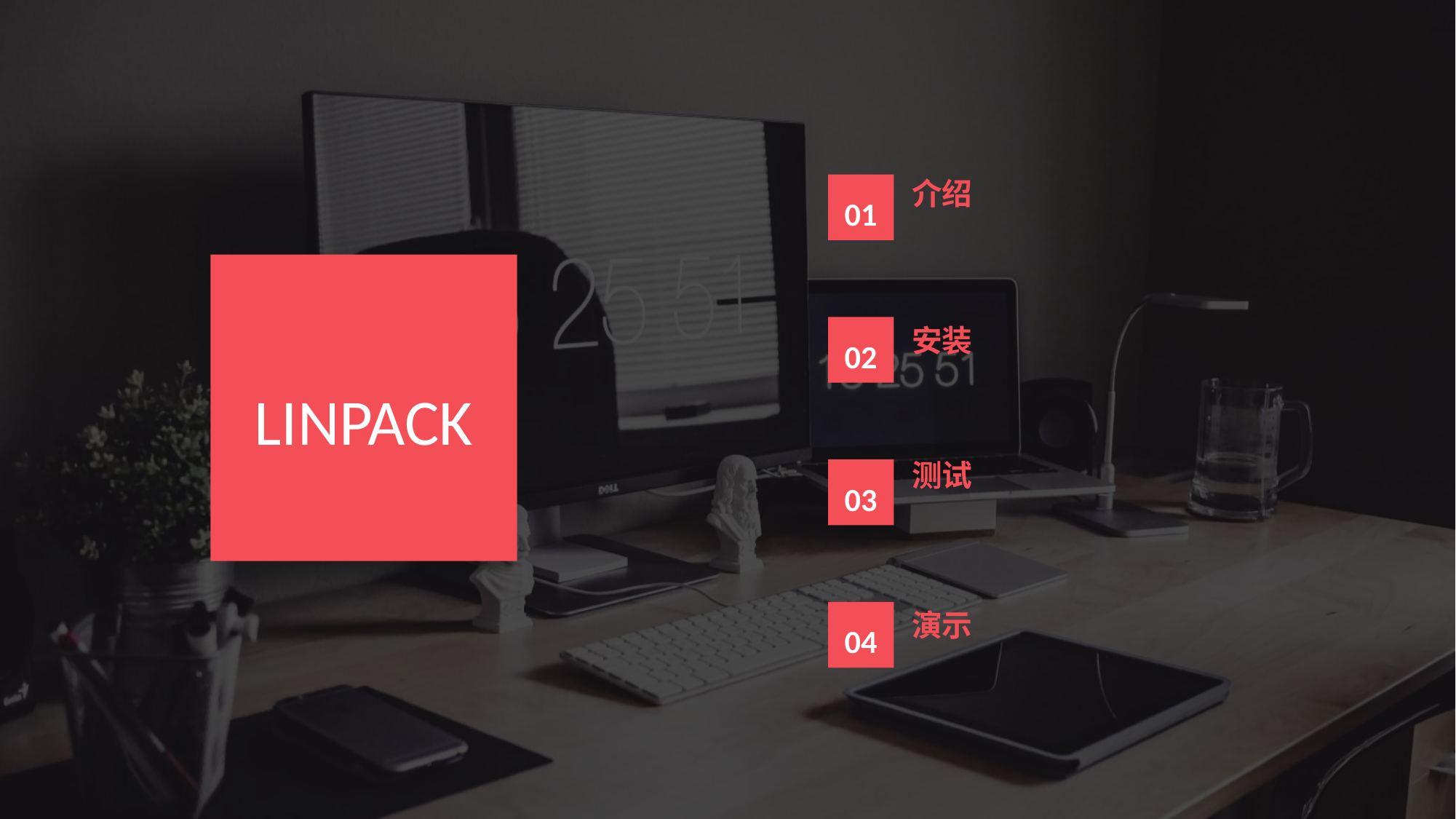

介绍
01
LINPACK
安装
02
测试
03
演示
04